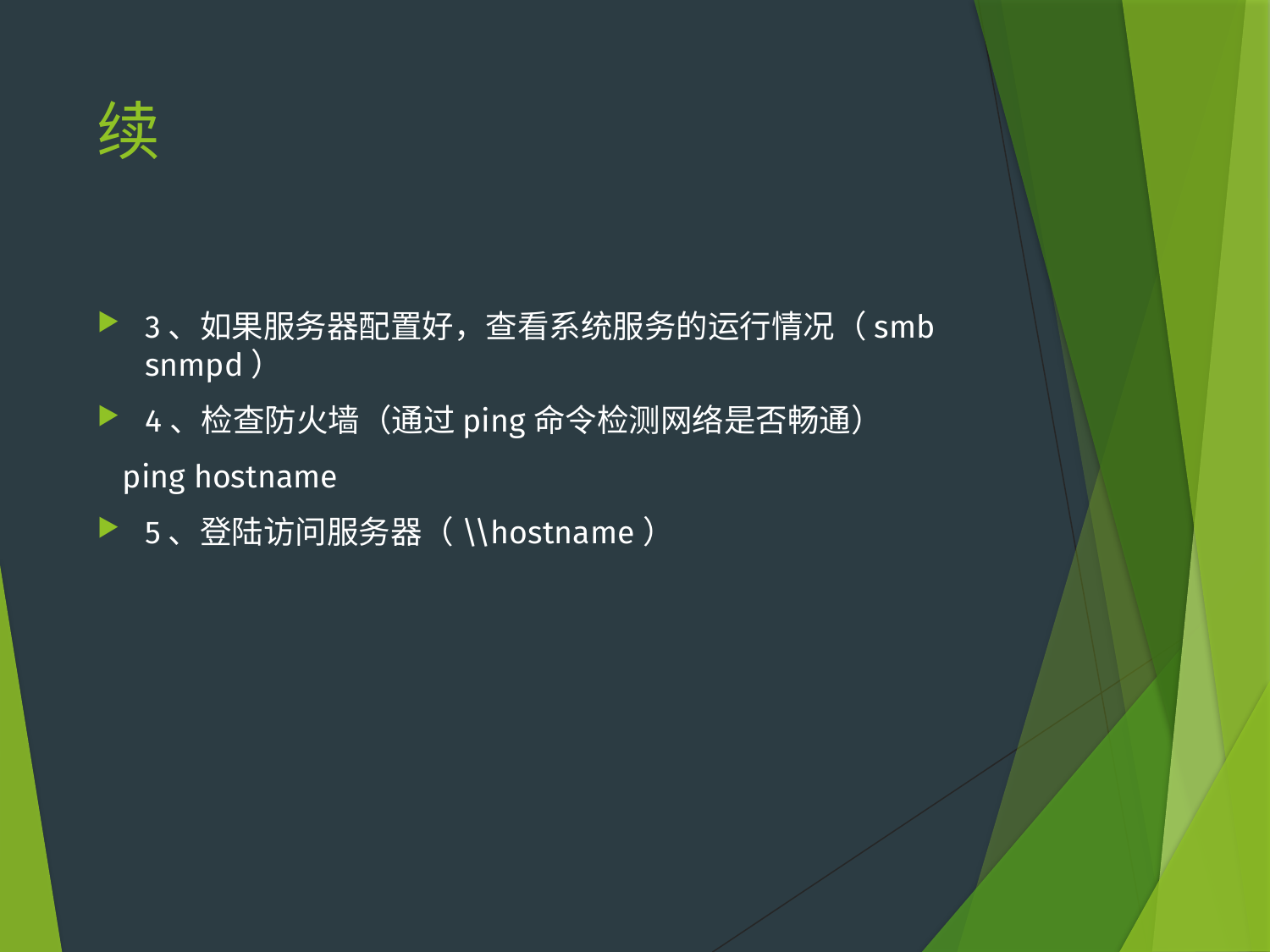

# 续
3、如果服务器配置好，查看系统服务的运行情况（smb  snmpd）
4、检查防火墙（通过ping命令检测网络是否畅通）
   ping hostname
5、登陆访问服务器（\\hostname）